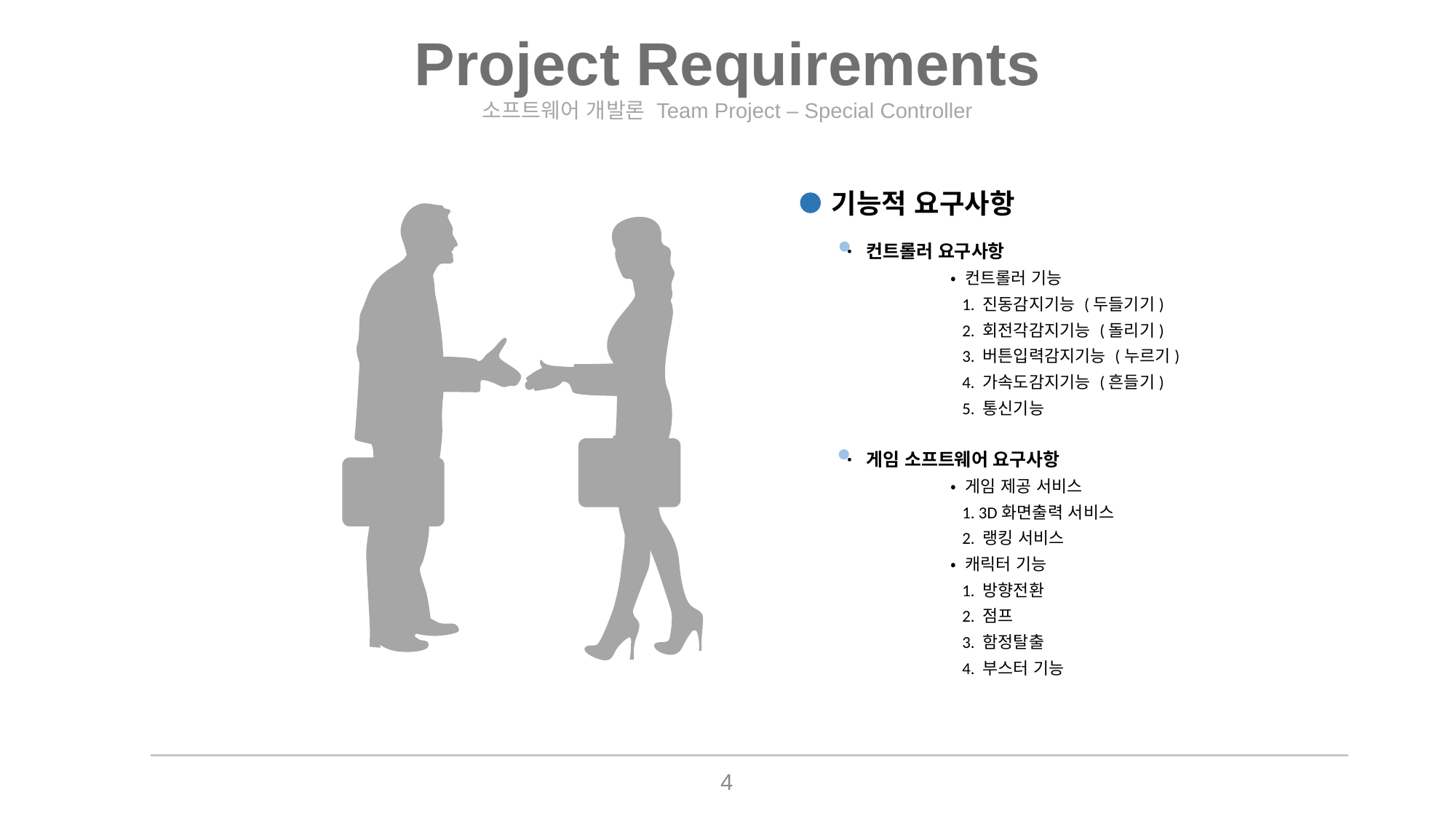

Project Requirements
소프트웨어 개발론 Team Project – Special Controller
기능적 요구사항
• 컨트롤러 요구사항
	• 컨트롤러 기능
   	   1. 진동감지기능 (두들기기)
   	   2. 회전각감지기능 (돌리기)
   	   3. 버튼입력감지기능 (누르기)
  	   4. 가속도감지기능 (흔들기)
   	   5. 통신기능
• 게임 소프트웨어 요구사항
	• 게임 제공 서비스
   	   1. 3D화면출력 서비스
   	   2. 랭킹 서비스
	• 캐릭터 기능
   	   1. 방향전환
   	   2. 점프
   	   3. 함정탈출
   	   4. 부스터 기능

4